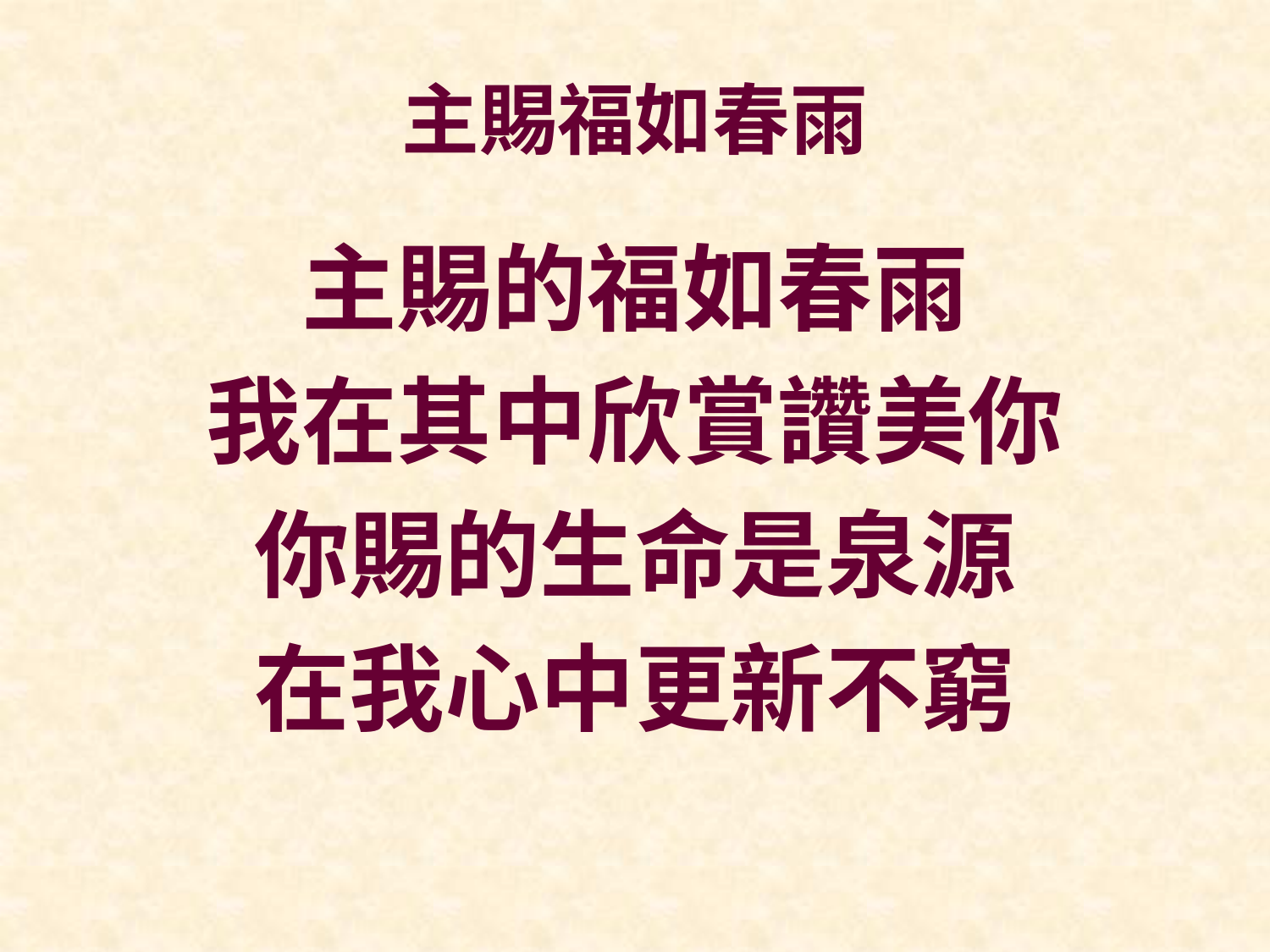

# 主賜福如春雨
主賜的福如春雨
我在其中欣賞讚美你
你賜的生命是泉源
在我心中更新不窮